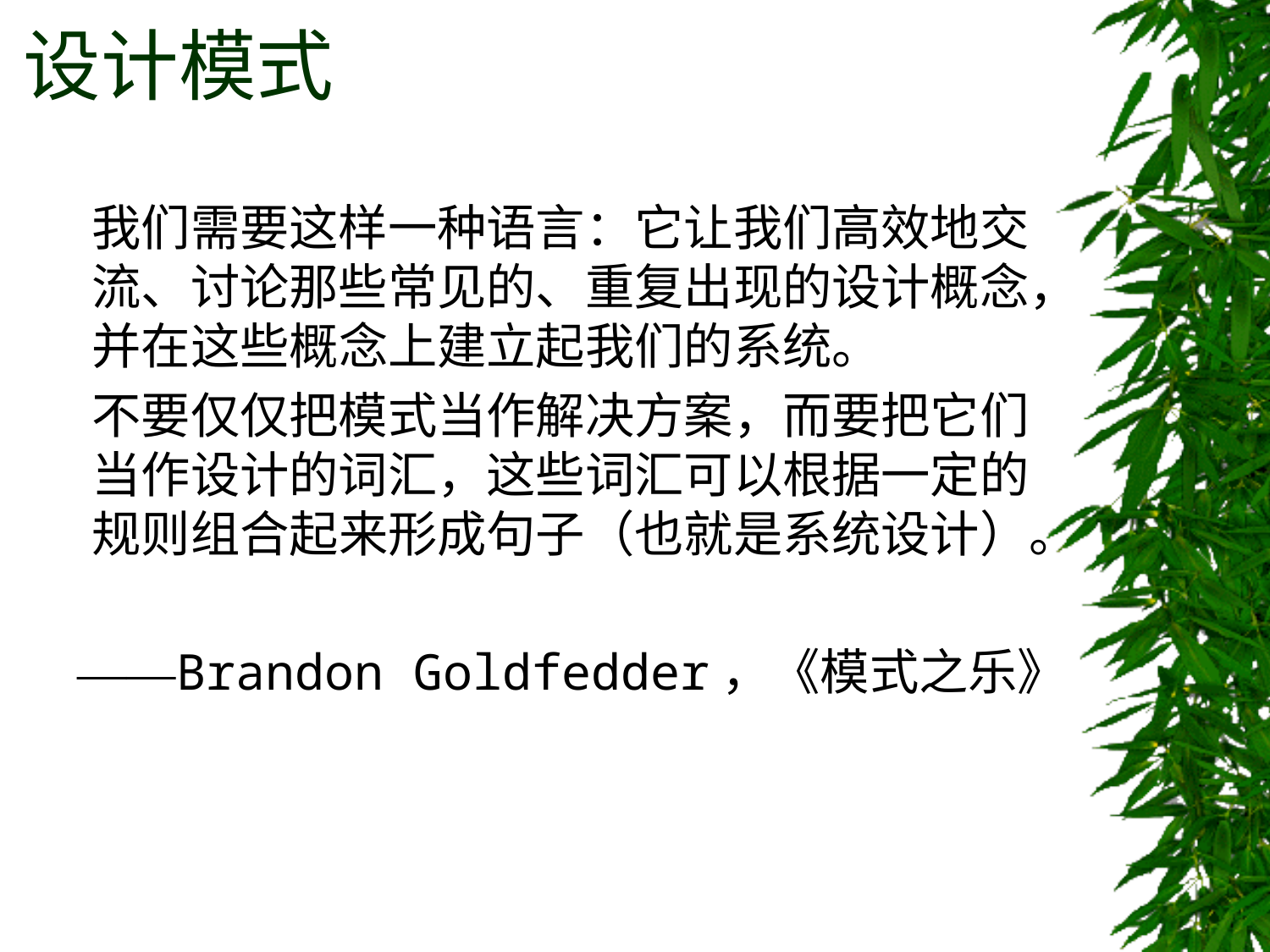

# 设计模式
	我们需要这样一种语言：它让我们高效地交流、讨论那些常见的、重复出现的设计概念，并在这些概念上建立起我们的系统。
	不要仅仅把模式当作解决方案，而要把它们当作设计的词汇，这些词汇可以根据一定的规则组合起来形成句子（也就是系统设计）。

——Brandon Goldfedder，《模式之乐》